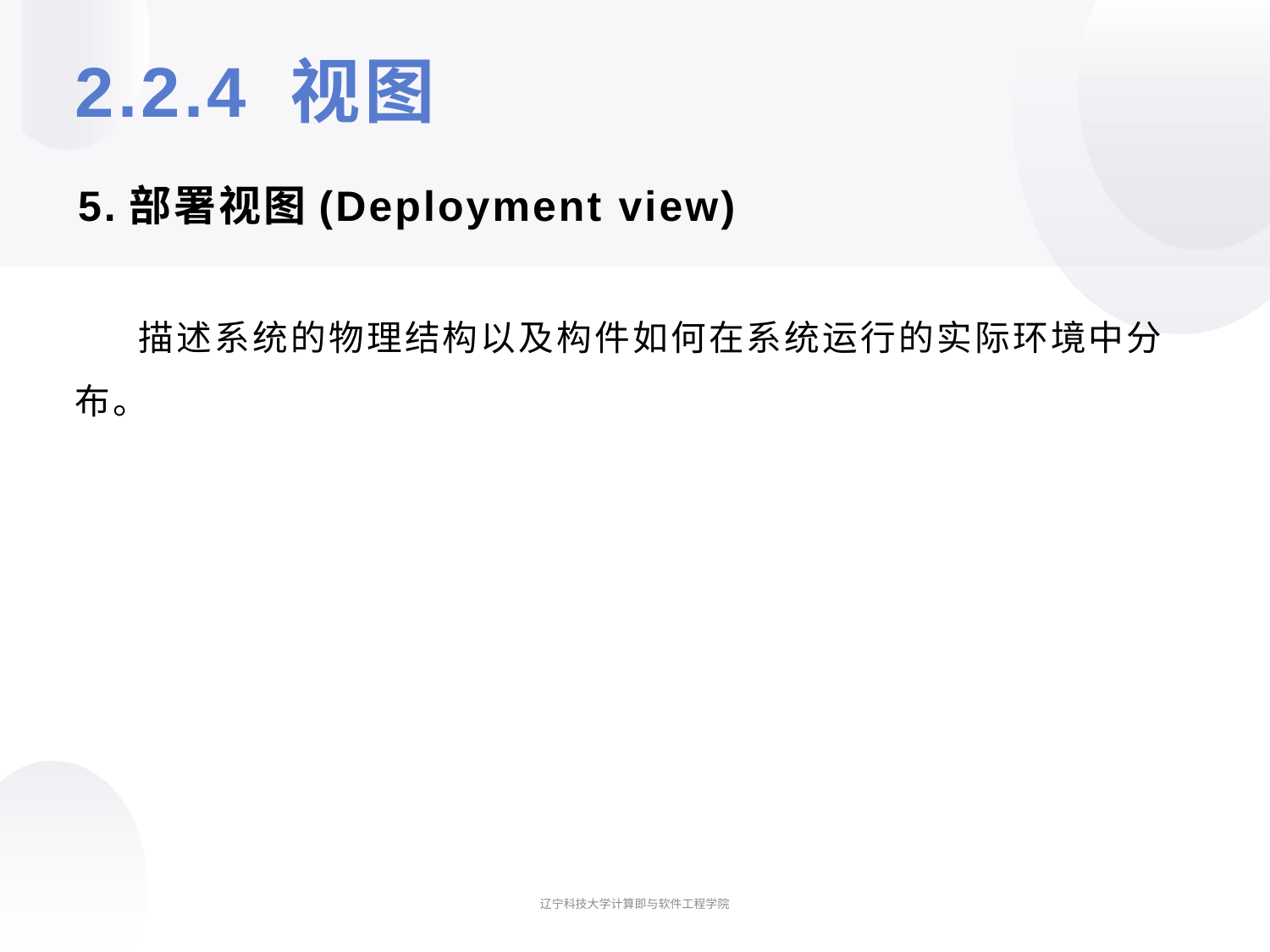

# 2.2.4 视图
5.部署视图(Deployment view)

描述系统的物理结构以及构件如何在系统运行的实际环境中分布。

辽宁科技大学计算即与软件工程学院
49